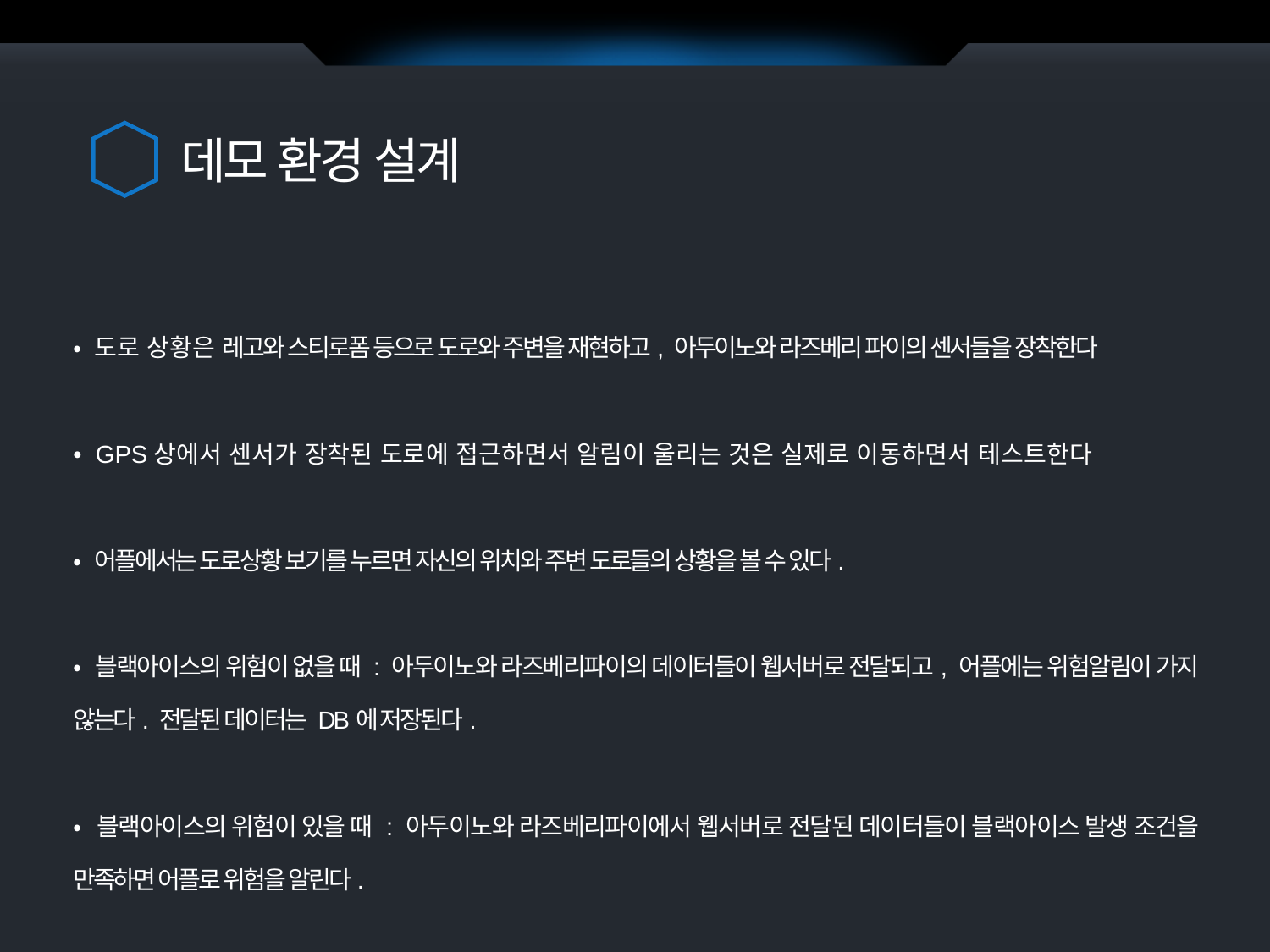

데모 환경 설계

• 도로 상황은 레고와 스티로폼 등으로 도로와 주변을 재현하고, 아두이노와 라즈베리 파이의 센서들을 장착한다

•  GPS상에서 센서가 장착된 도로에 접근하면서 알림이 울리는 것은 실제로 이동하면서 테스트한다

• 어플에서는 도로상황 보기를 누르면 자신의 위치와 주변 도로들의 상황을 볼 수 있다.

• 블랙아이스의 위험이 없을 때 : 아두이노와 라즈베리파이의 데이터들이 웹서버로 전달되고, 어플에는 위험알림이 가지 않는다. 전달된 데이터는 DB에 저장된다.

• 블랙아이스의 위험이 있을 때 : 아두이노와 라즈베리파이에서 웹서버로 전달된 데이터들이 블랙아이스 발생 조건을 만족하면 어플로 위험을 알린다.